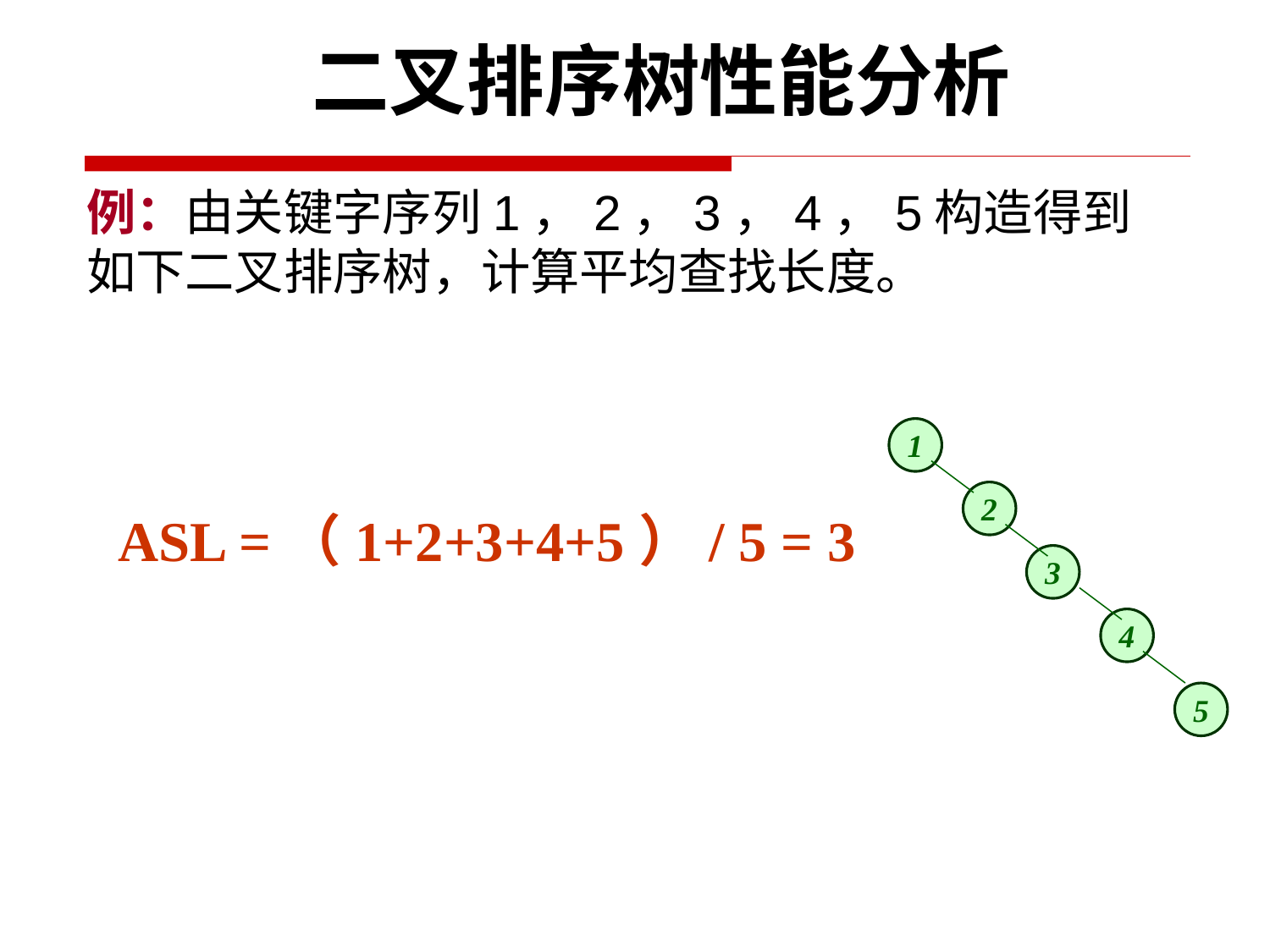

二叉排序树性能分析
例：由关键字序列1，2，3，4，5构造得到如下二叉排序树，计算平均查找长度。
1

2

3

4

5
ASL =（1+2+3+4+5）/ 5 = 3